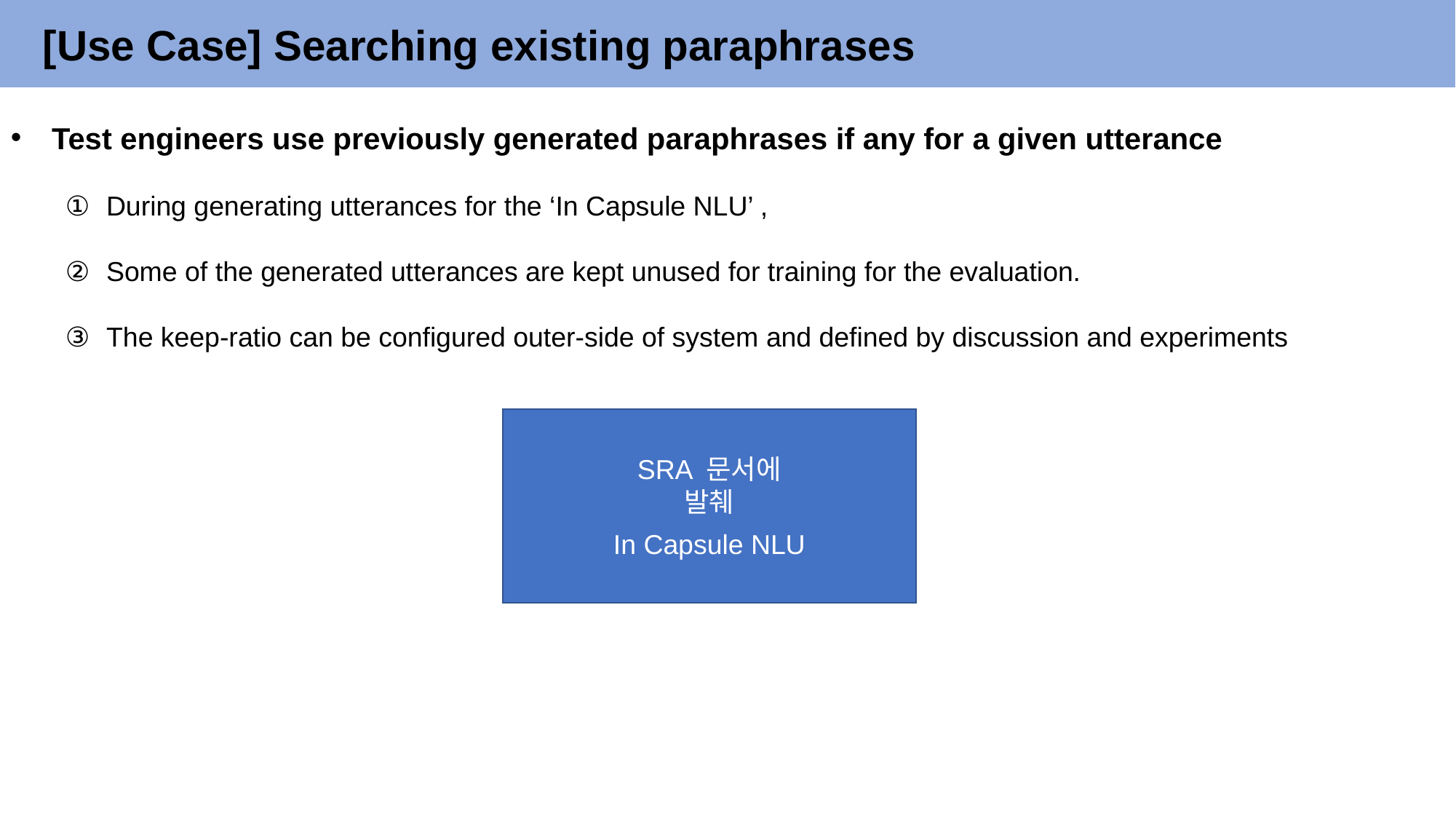

[Use Case] Searching existing paraphrases
Test engineers use previously generated paraphrases if any for a given utterance
During generating utterances for the ‘In Capsule NLU’ ,
Some of the generated utterances are kept unused for training for the evaluation.
The keep-ratio can be configured outer-side of system and defined by discussion and experiments
SRA 문서에
발췌

In Capsule NLU